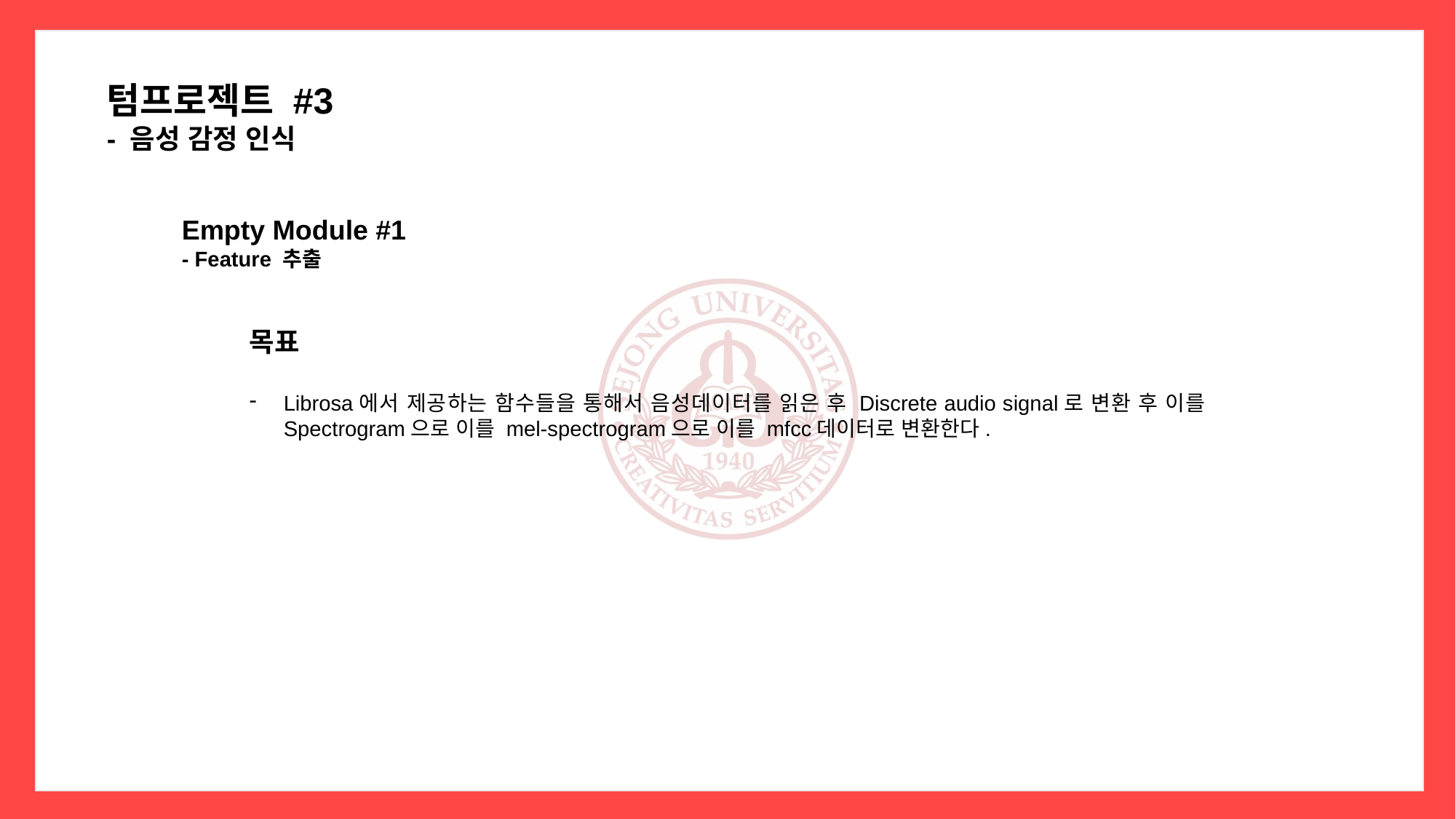

텀프로젝트 #3
- 음성 감정 인식
Empty Module #1
- Feature 추출

목표

Librosa에서 제공하는 함수들을 통해서 음성데이터를 읽은 후 Discrete audio signal로 변환 후 이를 Spectrogram으로 이를 mel-spectrogram으로 이를 mfcc데이터로 변환한다.